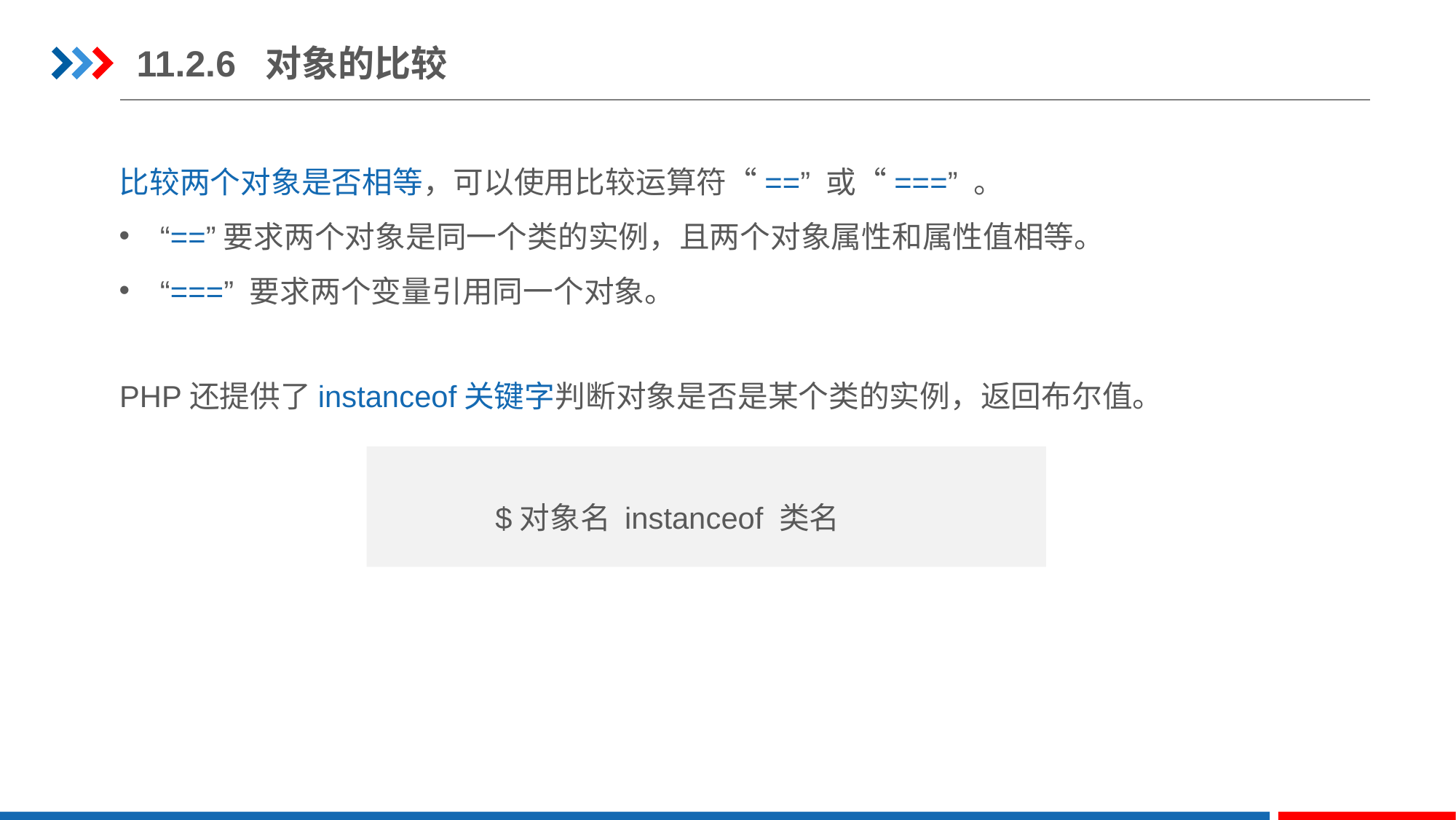

11.2.6  对象的比较
比较两个对象是否相等，可以使用比较运算符“==” 或“===” 。
“==”要求两个对象是同一个类的实例，且两个对象属性和属性值相等。
“===” 要求两个变量引用同一个对象。
PHP还提供了instanceof关键字判断对象是否是某个类的实例，返回布尔值。

$对象名 instanceof 类名